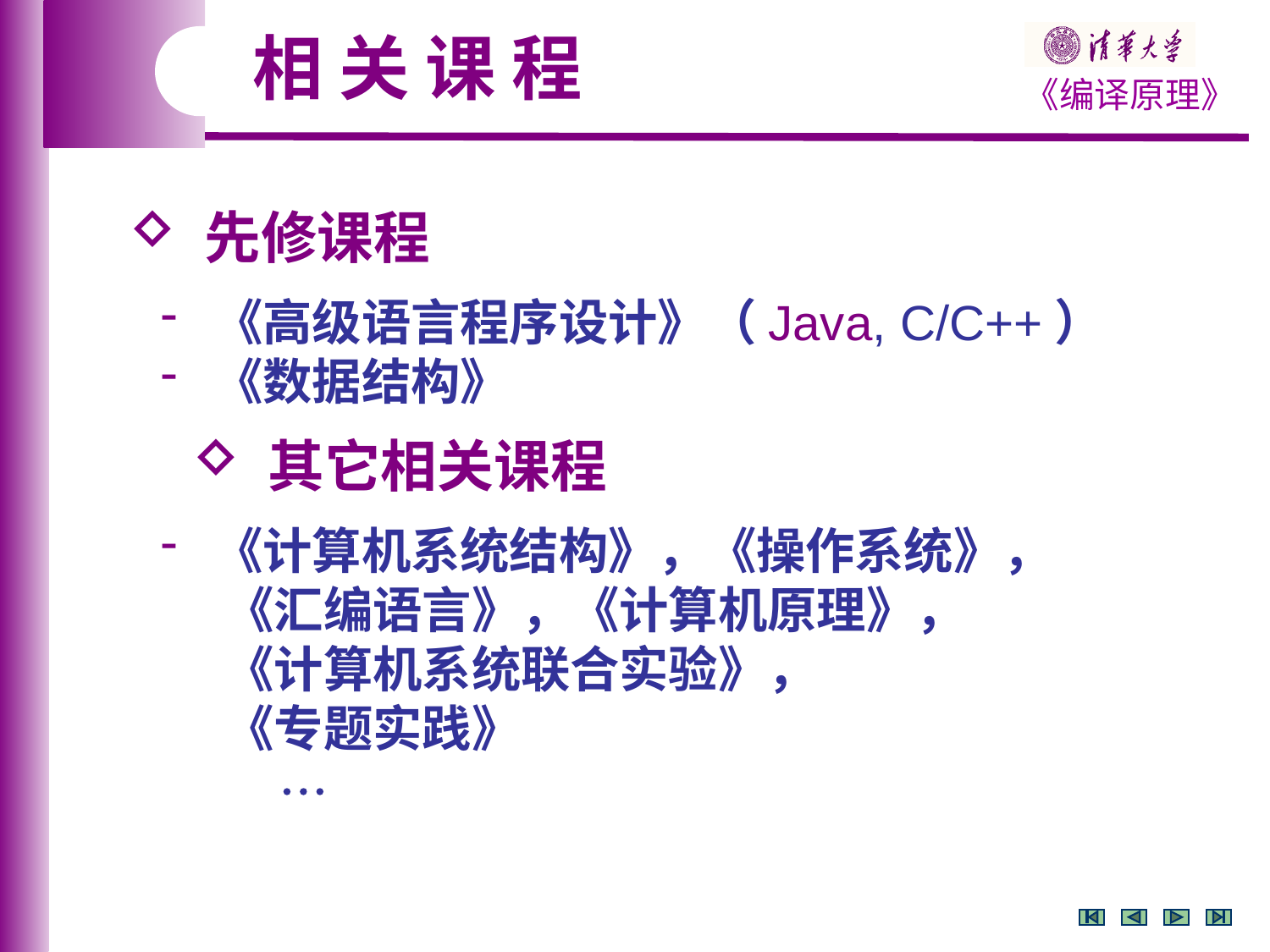

相 关 课 程
 先修课程

 《高级语言程序设计》（Java, C/C++）
 《数据结构》

 其它相关课程

 《计算机系统结构》，《操作系统》，
  《汇编语言》，《计算机原理》，
  《计算机系统联合实验》，
  《专题实践》
   …